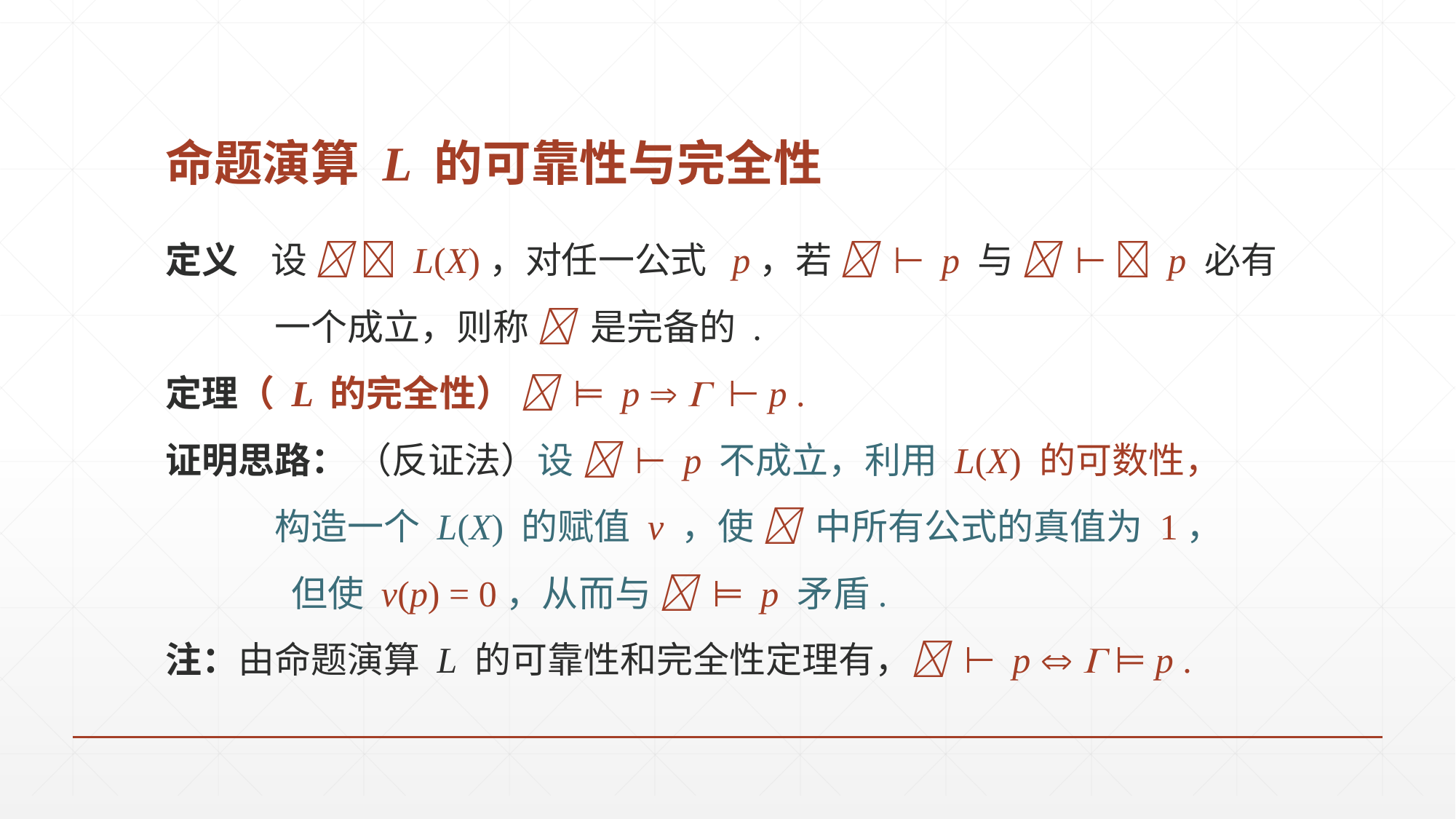

# 命题演算 L 的可靠性与完全性
定义    设 Γ ⊆ L(X)，对任一公式  p，若 Γ  ⊢ p 与 Γ  ⊢ ¬ p 必有
	一个成立，则称 Γ  是完备的 .
定理（ L 的完全性） Γ  ⊨ p ⇒ Γ  ⊢ p .
证明思路： （反证法）设 Γ  ⊢ p 不成立，利用 L(X) 的可数性，
      	构造一个 L(X) 的赋值 v ，使 Γ  中所有公式的真值为 1，
	 但使 v(p) = 0，从而与 Γ  ⊨ p 矛盾.
注：由命题演算 L 的可靠性和完全性定理有，Γ  ⊢ p ⇔ Γ ⊨ p .